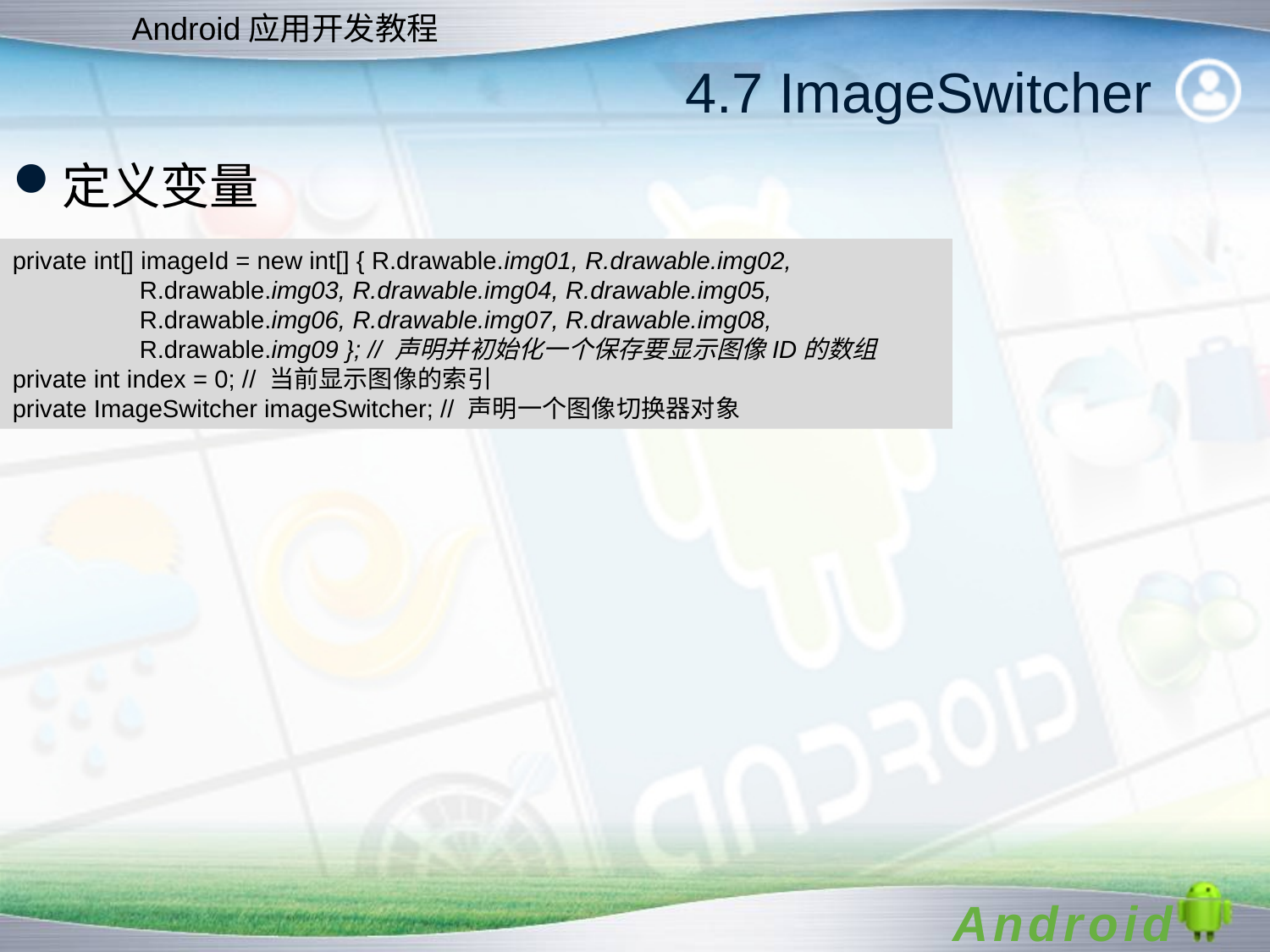

# 4.7 ImageSwitcher
定义变量
private int[] imageId = new int[] { R.drawable.img01, R.drawable.img02,
	R.drawable.img03, R.drawable.img04, R.drawable.img05,
	R.drawable.img06, R.drawable.img07, R.drawable.img08,
	R.drawable.img09 }; // 声明并初始化一个保存要显示图像ID的数组
private int index = 0; // 当前显示图像的索引
private ImageSwitcher imageSwitcher; // 声明一个图像切换器对象